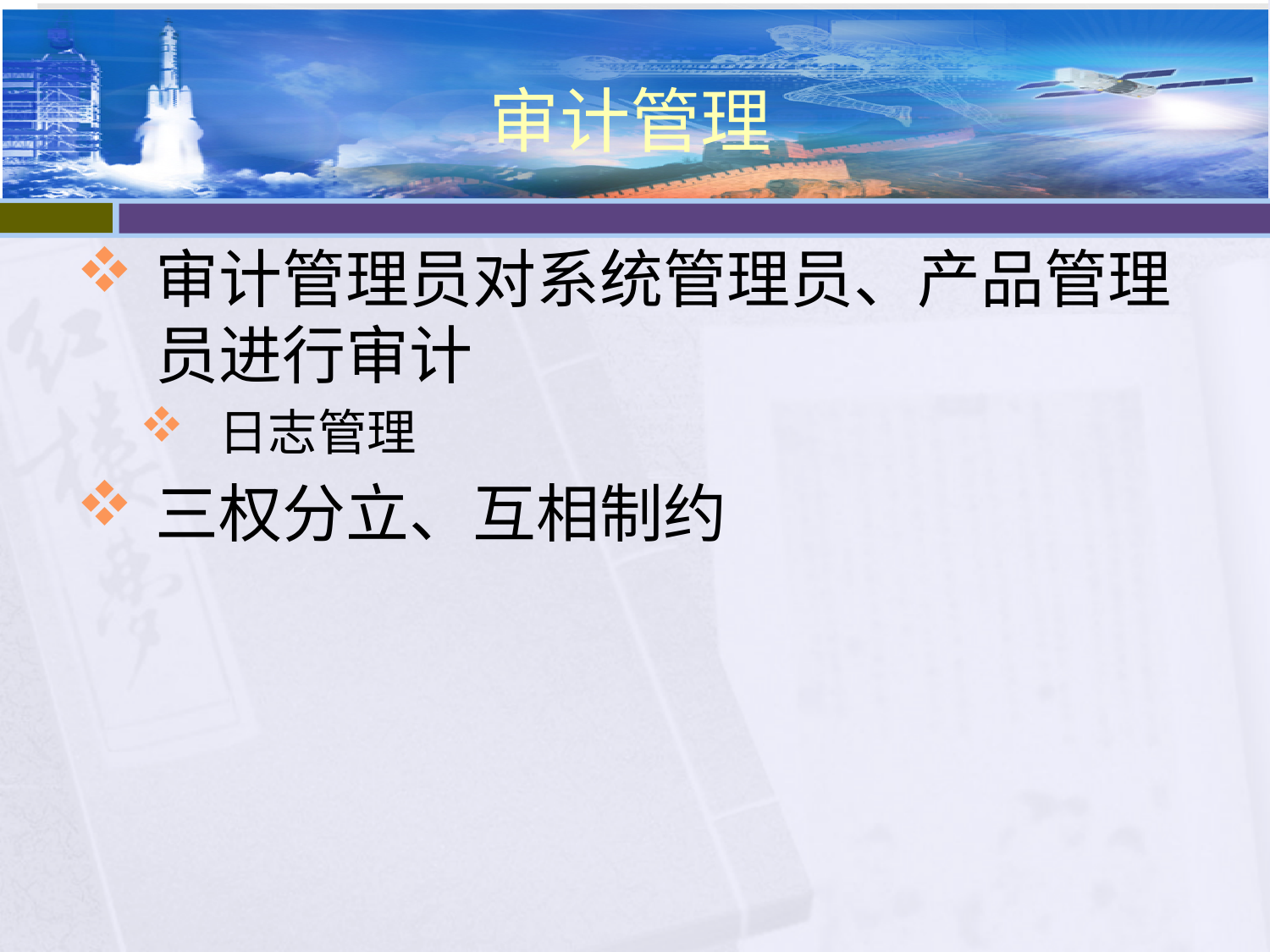

# 审计管理

审计管理员对系统管理员、产品管理员进行审计
日志管理
三权分立、互相制约